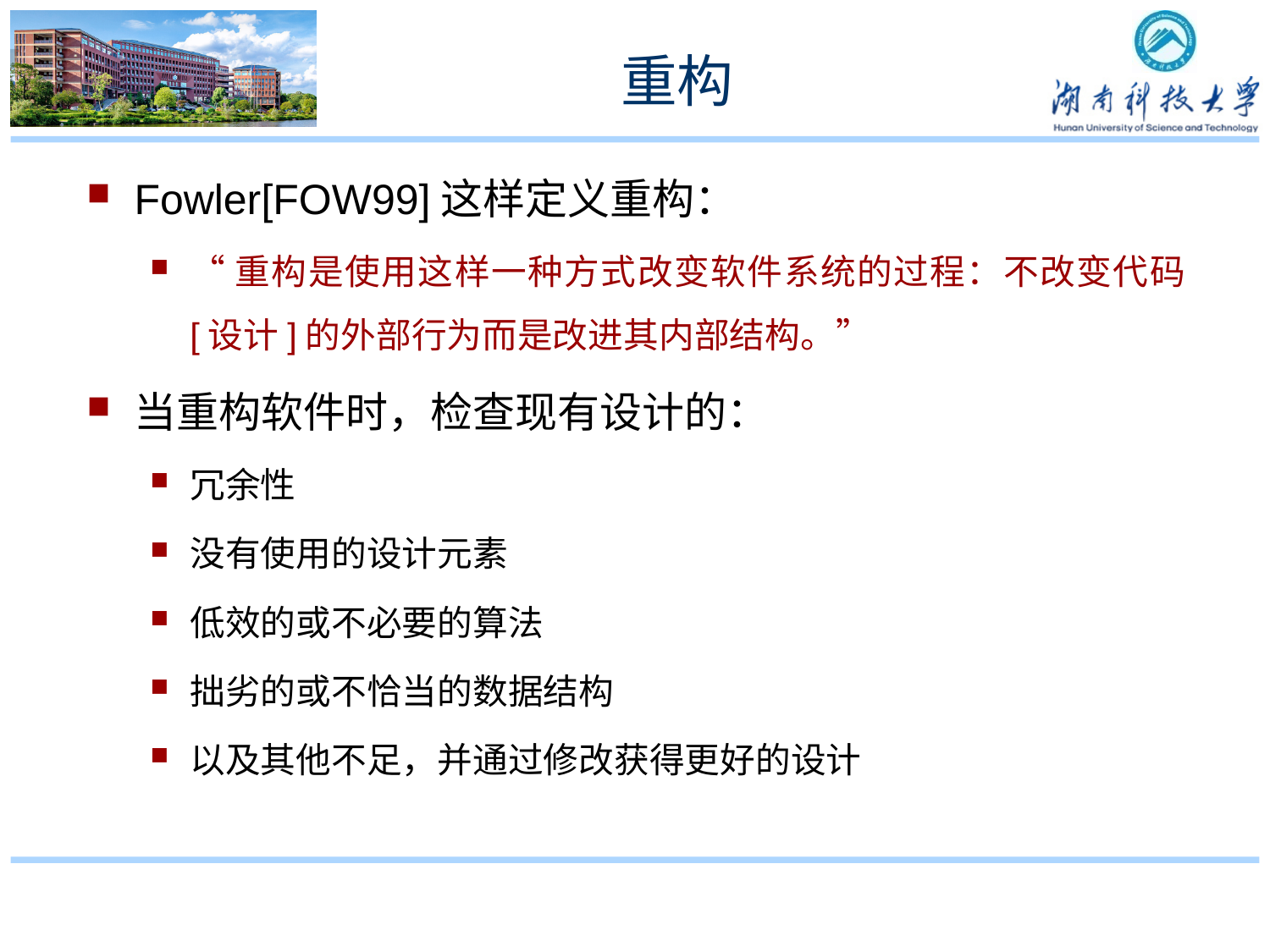

# 重构
Fowler[FOW99]这样定义重构：
“重构是使用这样一种方式改变软件系统的过程：不改变代码[设计]的外部行为而是改进其内部结构。”
当重构软件时，检查现有设计的：
冗余性
没有使用的设计元素
低效的或不必要的算法
拙劣的或不恰当的数据结构
以及其他不足，并通过修改获得更好的设计
53